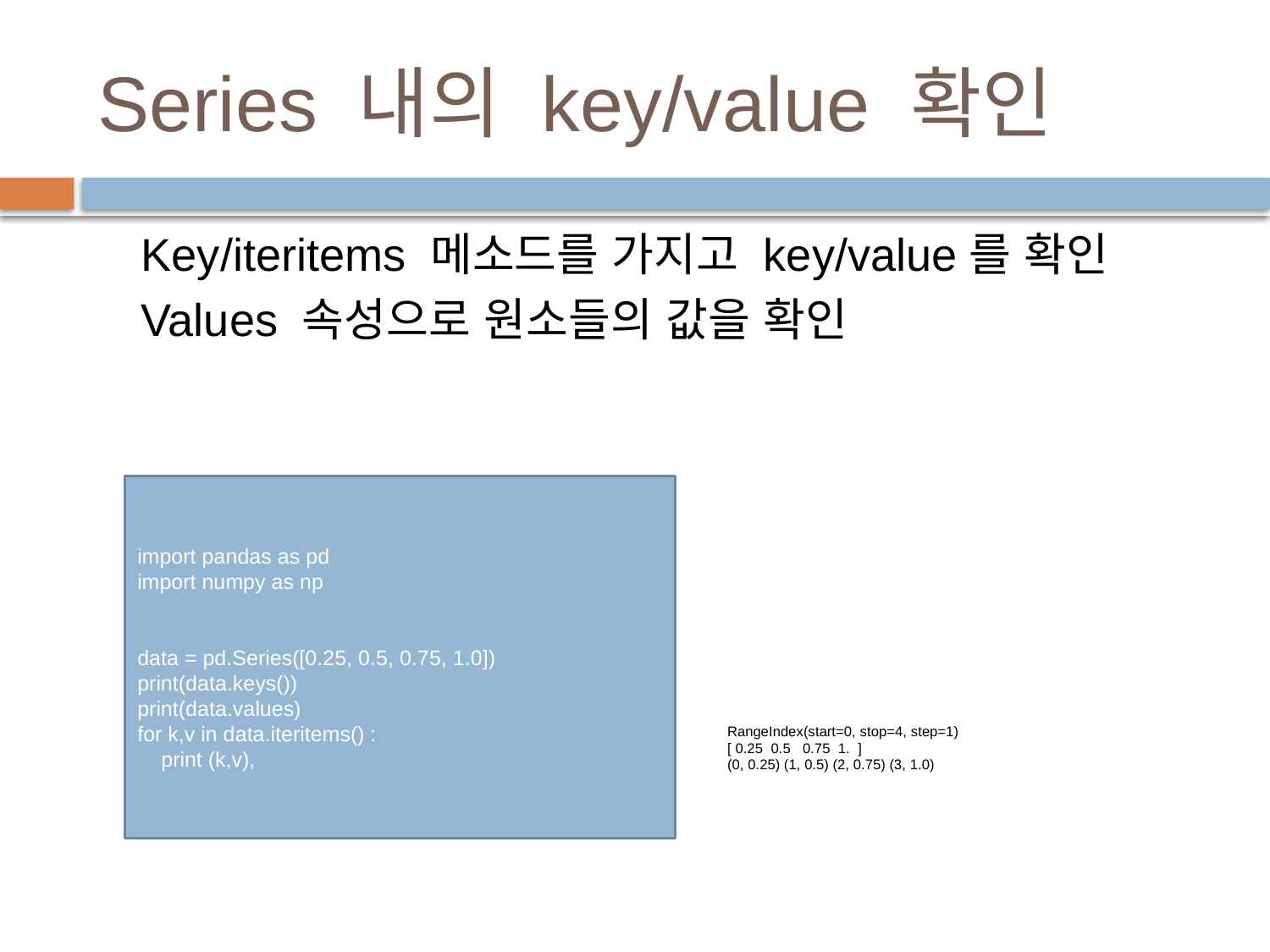

# Series 내의 key/value 확인
Key/iteritems 메소드를 가지고 key/value를 확인
Values 속성으로 원소들의 값을 확인
import pandas as pd
import numpy as np

data = pd.Series([0.25, 0.5, 0.75, 1.0])
print(data.keys())
print(data.values)
for k,v in data.iteritems() :
    print (k,v),
RangeIndex(start=0, stop=4, step=1)
[ 0.25  0.5   0.75  1.  ]
(0, 0.25) (1, 0.5) (2, 0.75) (3, 1.0)